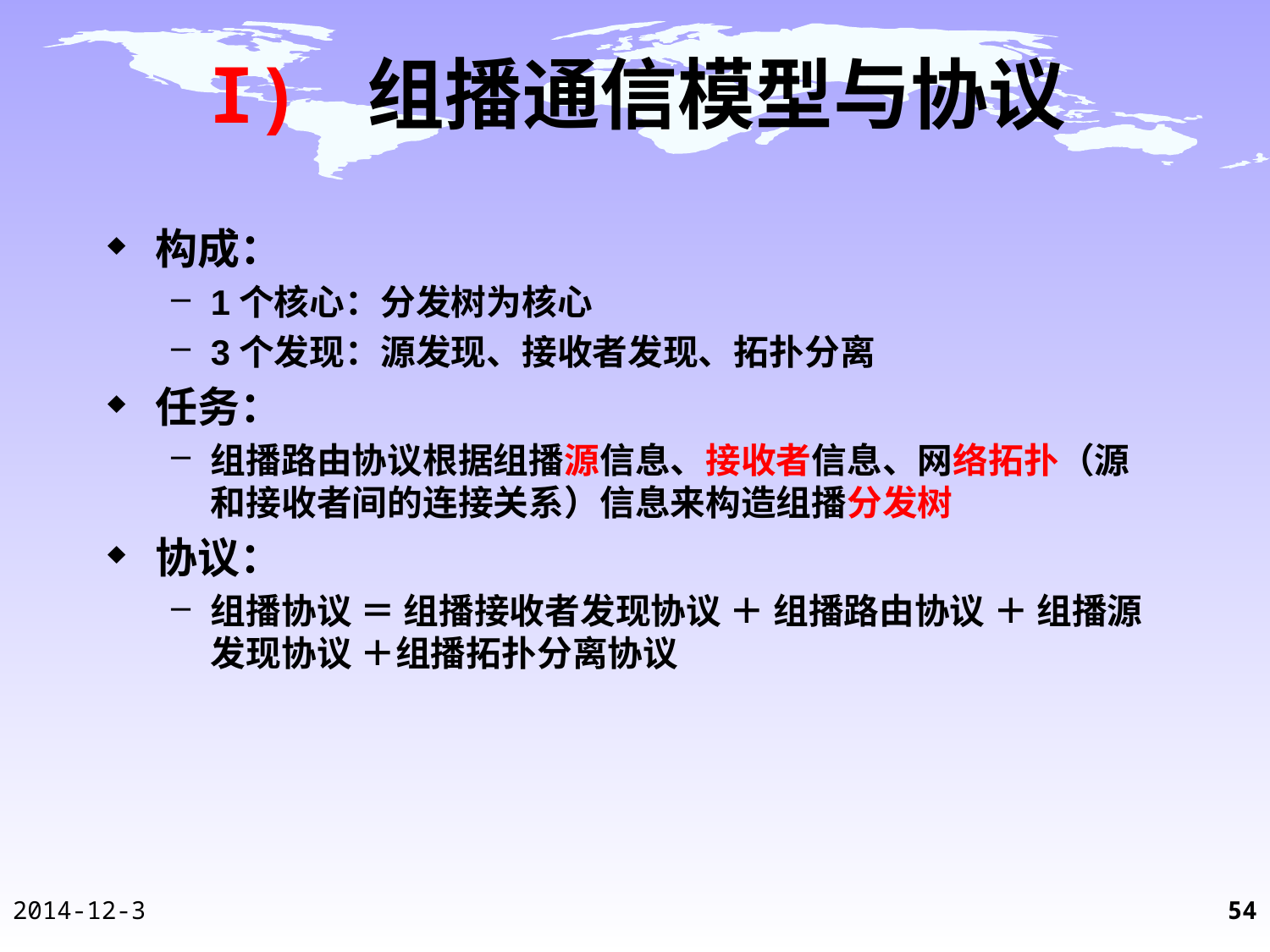

# I) 组播通信模型与协议
构成：
1个核心：分发树为核心
3个发现：源发现、接收者发现、拓扑分离
任务：
组播路由协议根据组播源信息、接收者信息、网络拓扑（源和接收者间的连接关系）信息来构造组播分发树
协议：
组播协议 ＝ 组播接收者发现协议 ＋ 组播路由协议 ＋ 组播源发现协议 ＋组播拓扑分离协议
2014-12-3
54